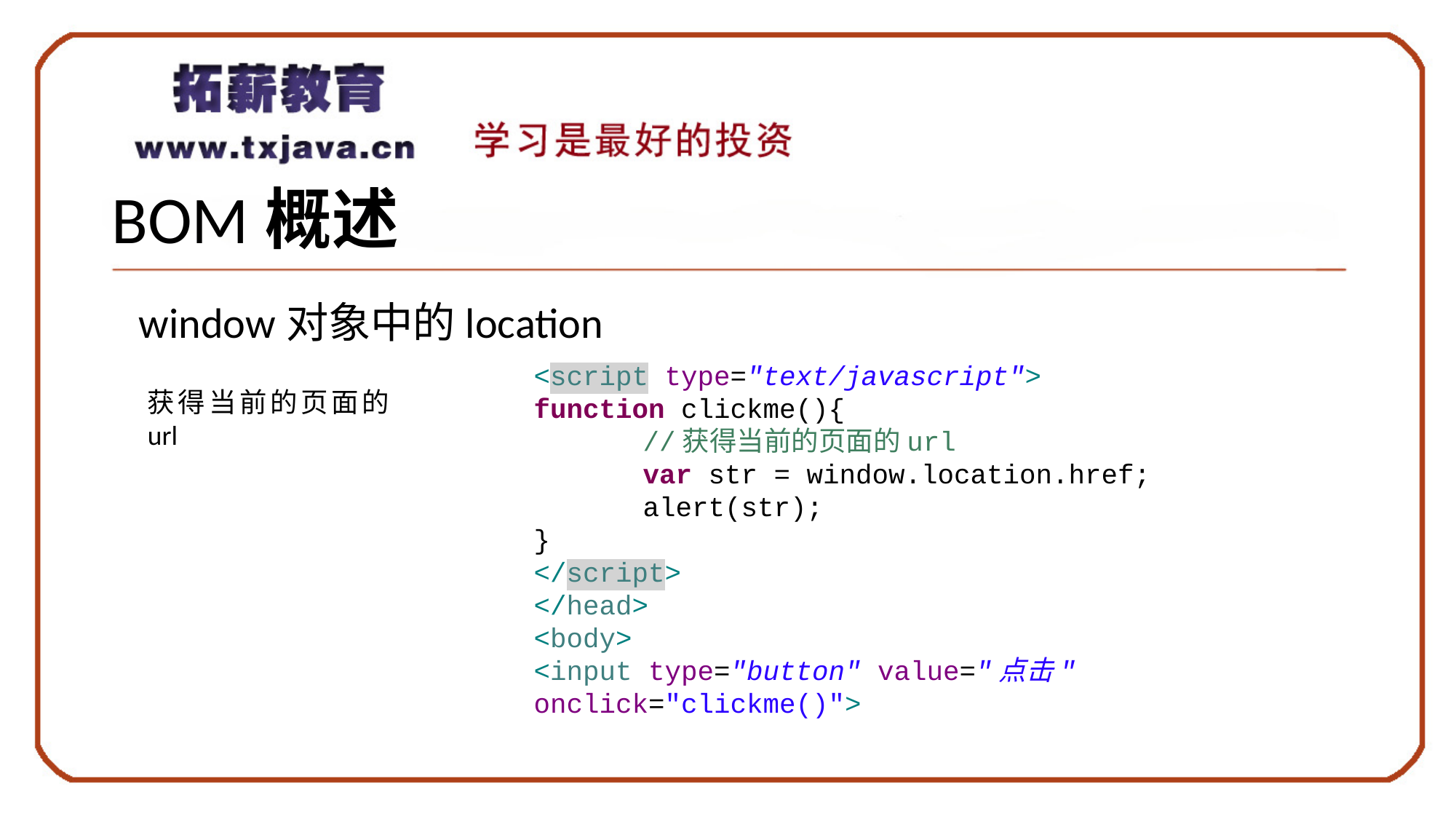

# BOM概述
window对象中的location
<script type="text/javascript">
function clickme(){
	//获得当前的页面的url
	var str = window.location.href;
	alert(str);
}
</script>
</head>
<body>
<input type="button" value="点击" onclick="clickme()">
获得当前的页面的url